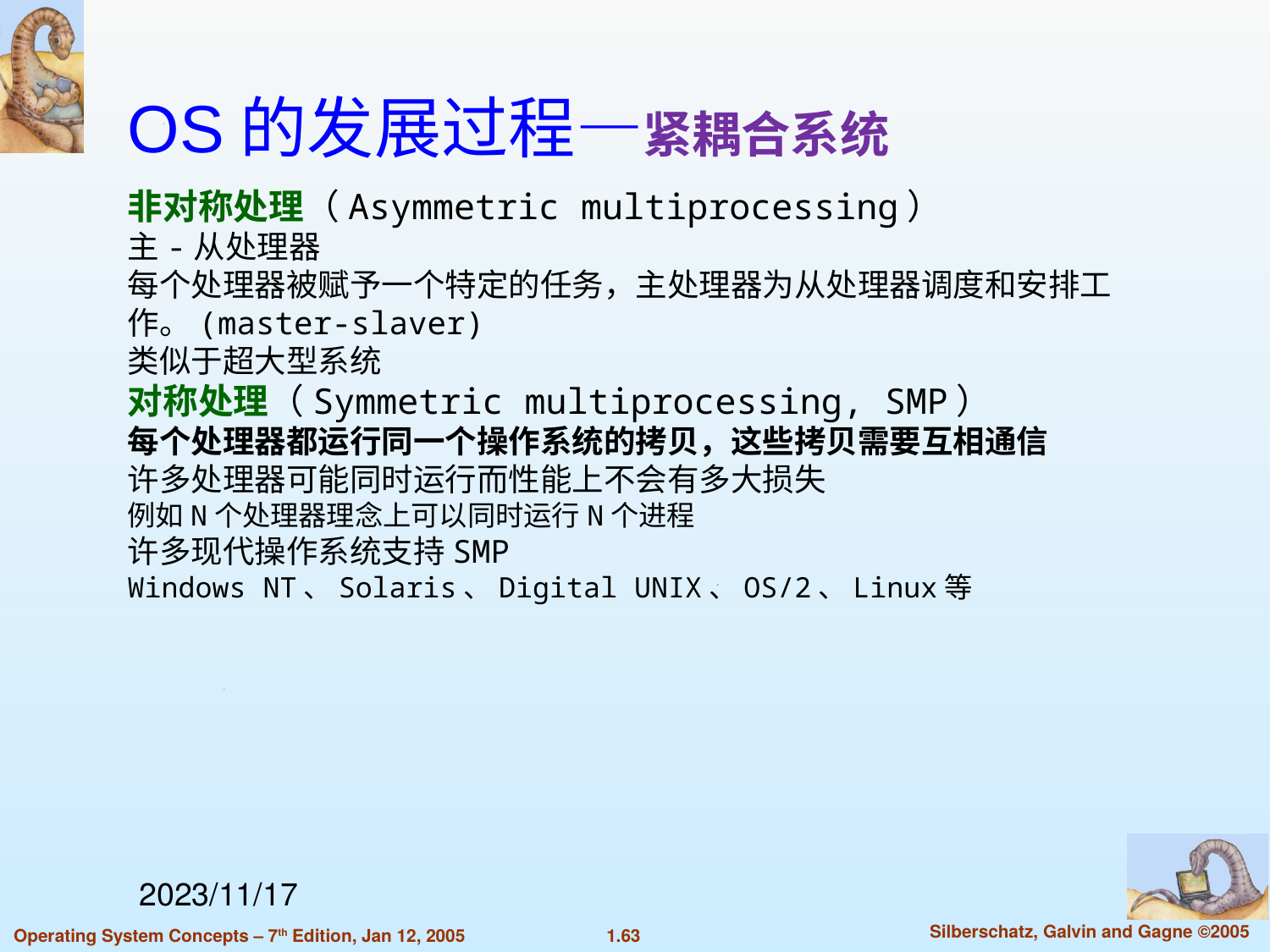

非对称处理（Asymmetric multiprocessing）
主-从处理器
每个处理器被赋予一个特定的任务，主处理器为从处理器调度和安排工作。(master-slaver)
类似于超大型系统
对称处理（Symmetric multiprocessing, SMP）
每个处理器都运行同一个操作系统的拷贝，这些拷贝需要互相通信
许多处理器可能同时运行而性能上不会有多大损失
例如N个处理器理念上可以同时运行N个进程
许多现代操作系统支持SMP
Windows NT、Solaris、Digital UNIX、OS/2、Linux等

OS的发展过程—紧耦合系统
2023/11/17